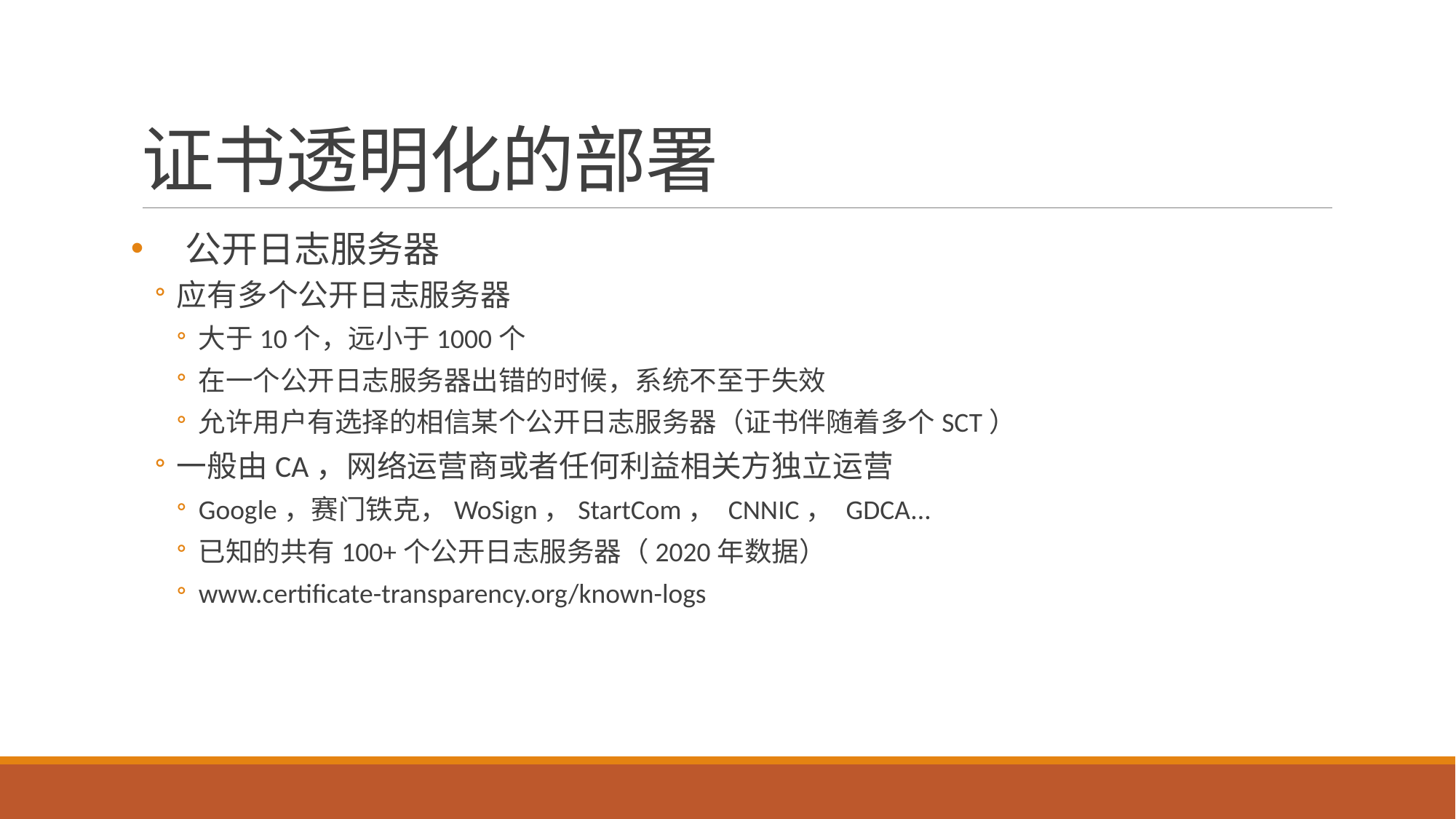

# 证书透明化的部署
公开日志服务器
应有多个公开日志服务器
大于10个，远小于1000个
在一个公开日志服务器出错的时候，系统不至于失效
允许用户有选择的相信某个公开日志服务器（证书伴随着多个SCT）
一般由CA，网络运营商或者任何利益相关方独立运营
Google，赛门铁克，WoSign，StartCom， CNNIC， GDCA...
已知的共有100+个公开日志服务器（2020年数据）
www.certificate-transparency.org/known-logs